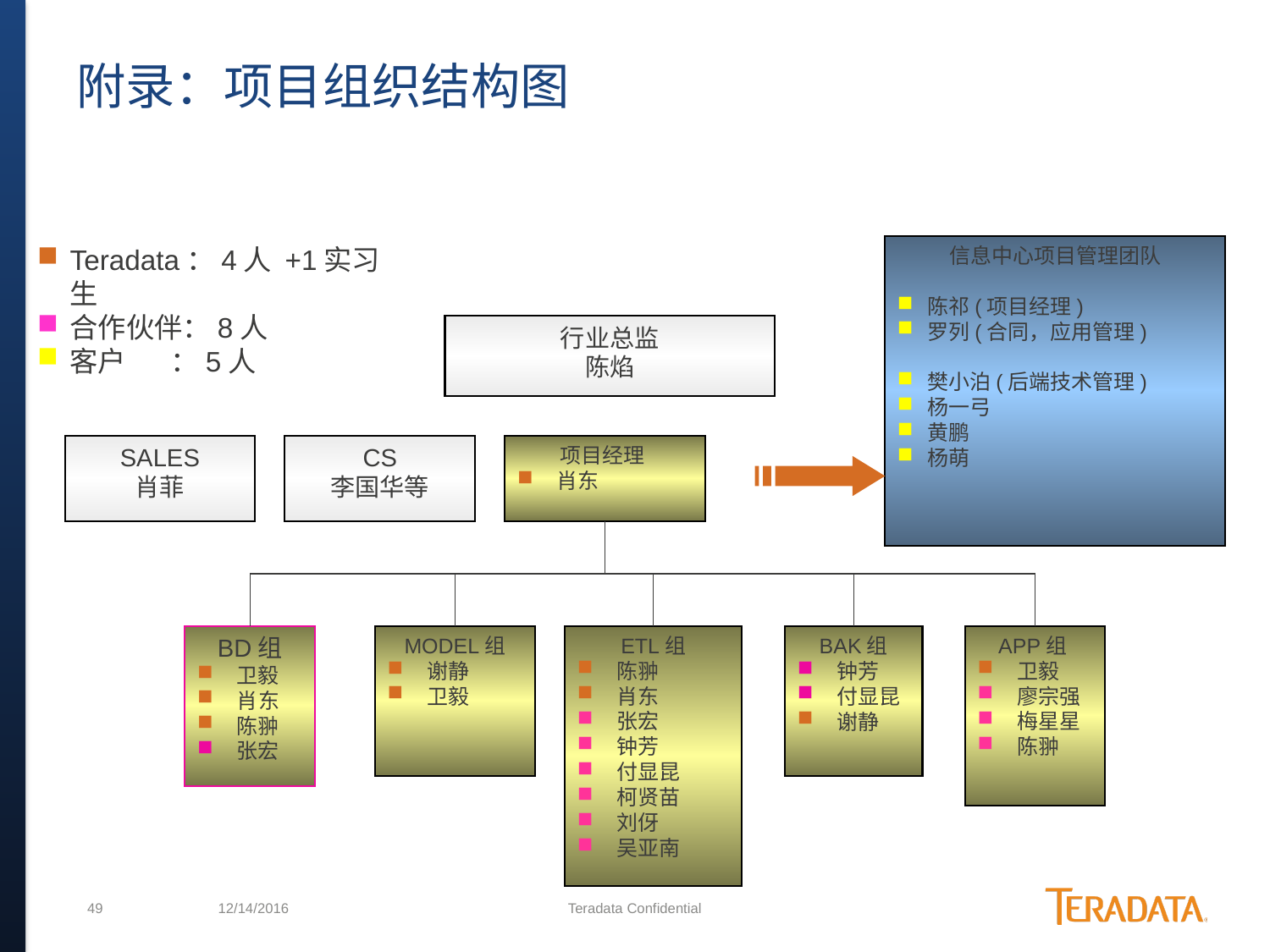

# 附录：项目组织结构图
信息中心项目管理团队

陈祁(项目经理)
罗列(合同，应用管理)

樊小泊(后端技术管理)
杨一弓
黄鹏
杨萌
Teradata：4人 +1实习生
合作伙伴：8人
客户       ：5人
行业总监
陈焰
SALES
肖菲
CS
李国华等
项目经理
 肖东

BD组
 卫毅
 肖东
 陈翀
 张宏

MODEL组
 谢静
 卫毅

ETL组
 陈翀
 肖东
 张宏
 钟芳
 付显昆
 柯贤苗
 刘伢
 吴亚南

BAK组
 钟芳
 付显昆
 谢静
APP组
 卫毅
 廖宗强
 梅星星
 陈翀